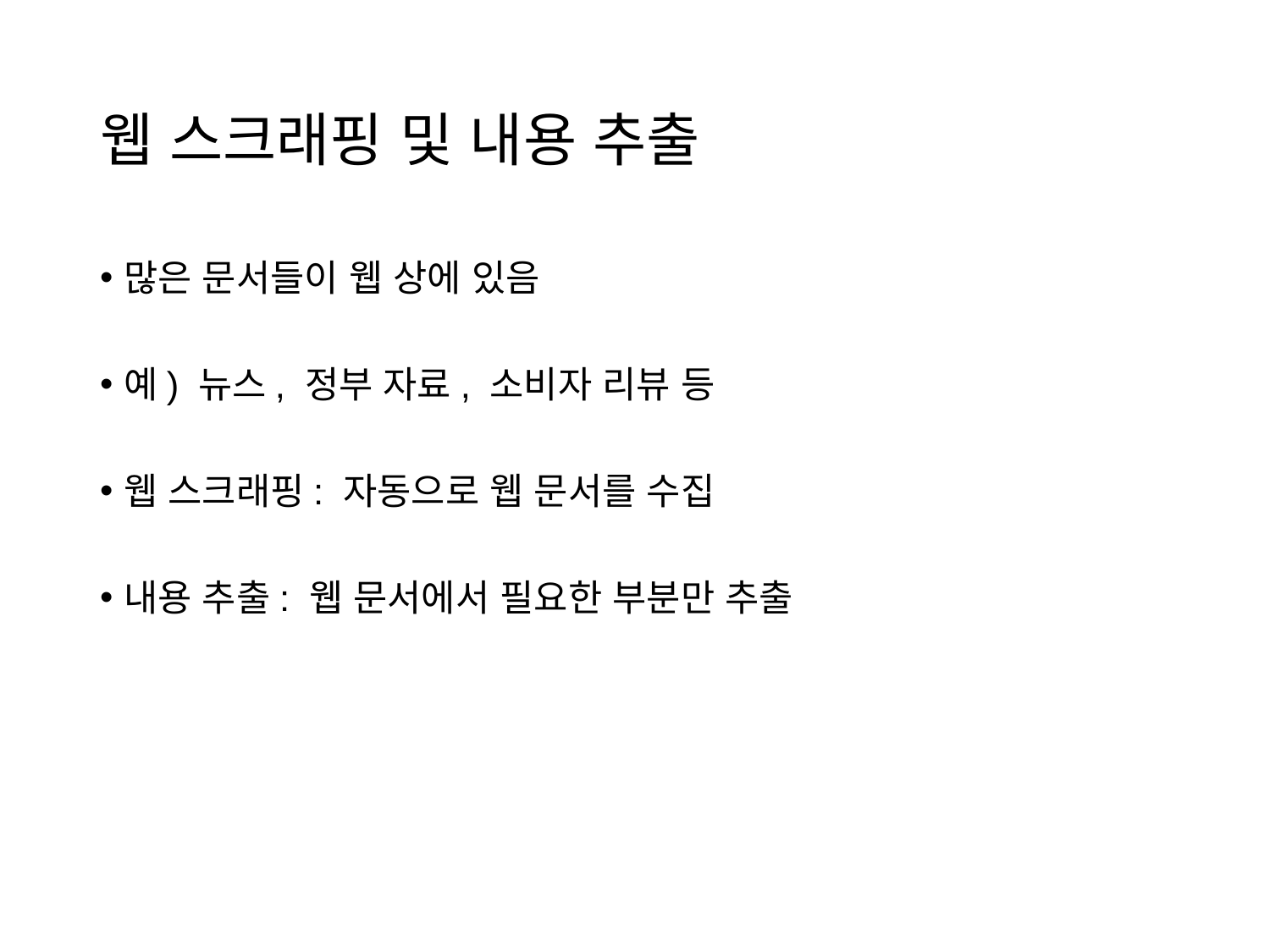

# 웹 스크래핑 및 내용 추출
많은 문서들이 웹 상에 있음

예) 뉴스, 정부 자료, 소비자 리뷰 등

웹 스크래핑: 자동으로 웹 문서를 수집

내용 추출: 웹 문서에서 필요한 부분만 추출